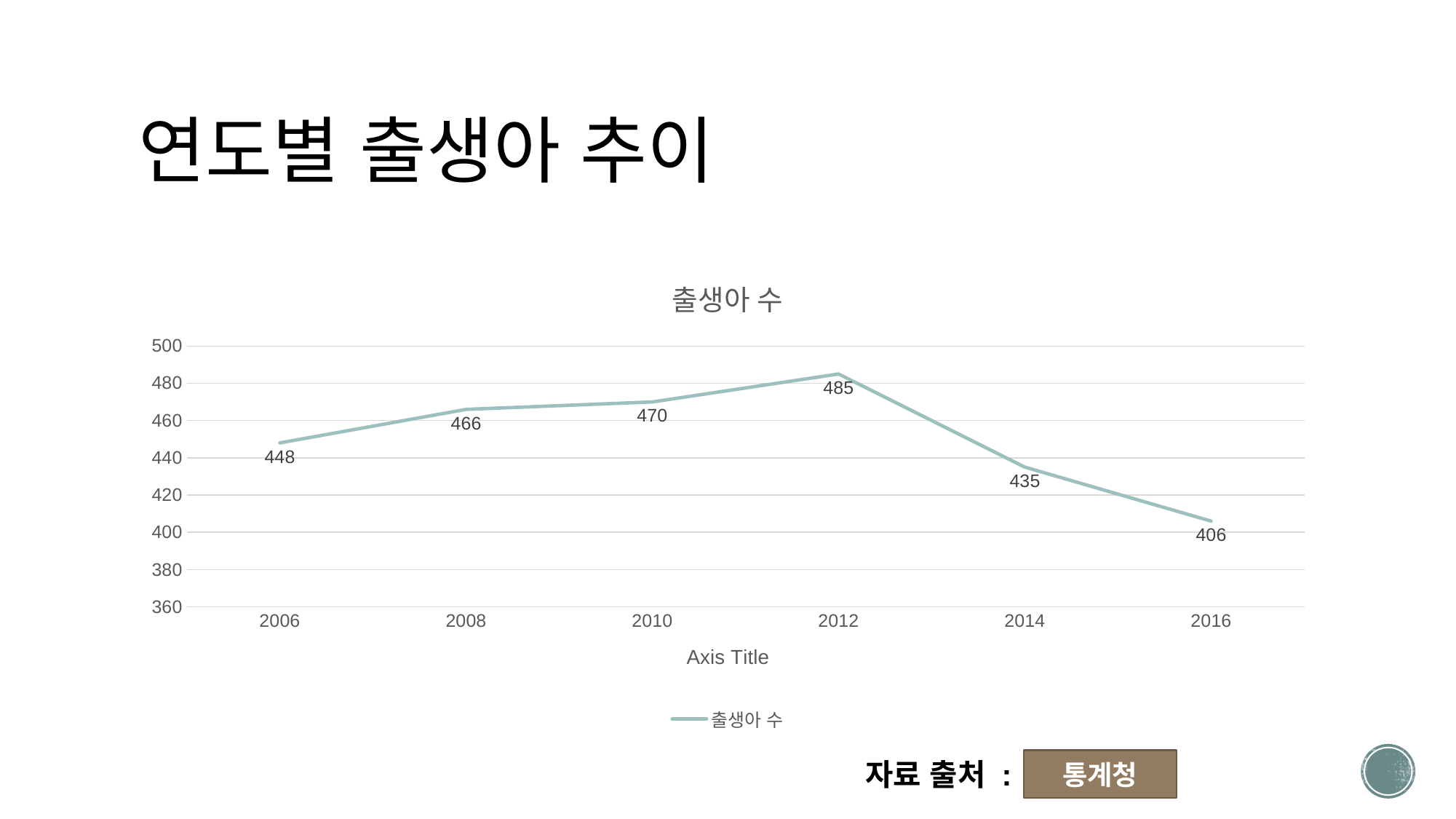

# 연도별 출생아 추이

### Chart:

| Category | 출생아 수 |
|---|---|
| 2006 | 448.0 |
| 2008 | 466.0 |
| 2010 | 470.0 |
| 2012 | 485.0 |
| 2014 | 435.0 |
| 2016 | 406.0 |
자료 출처 :
통계청